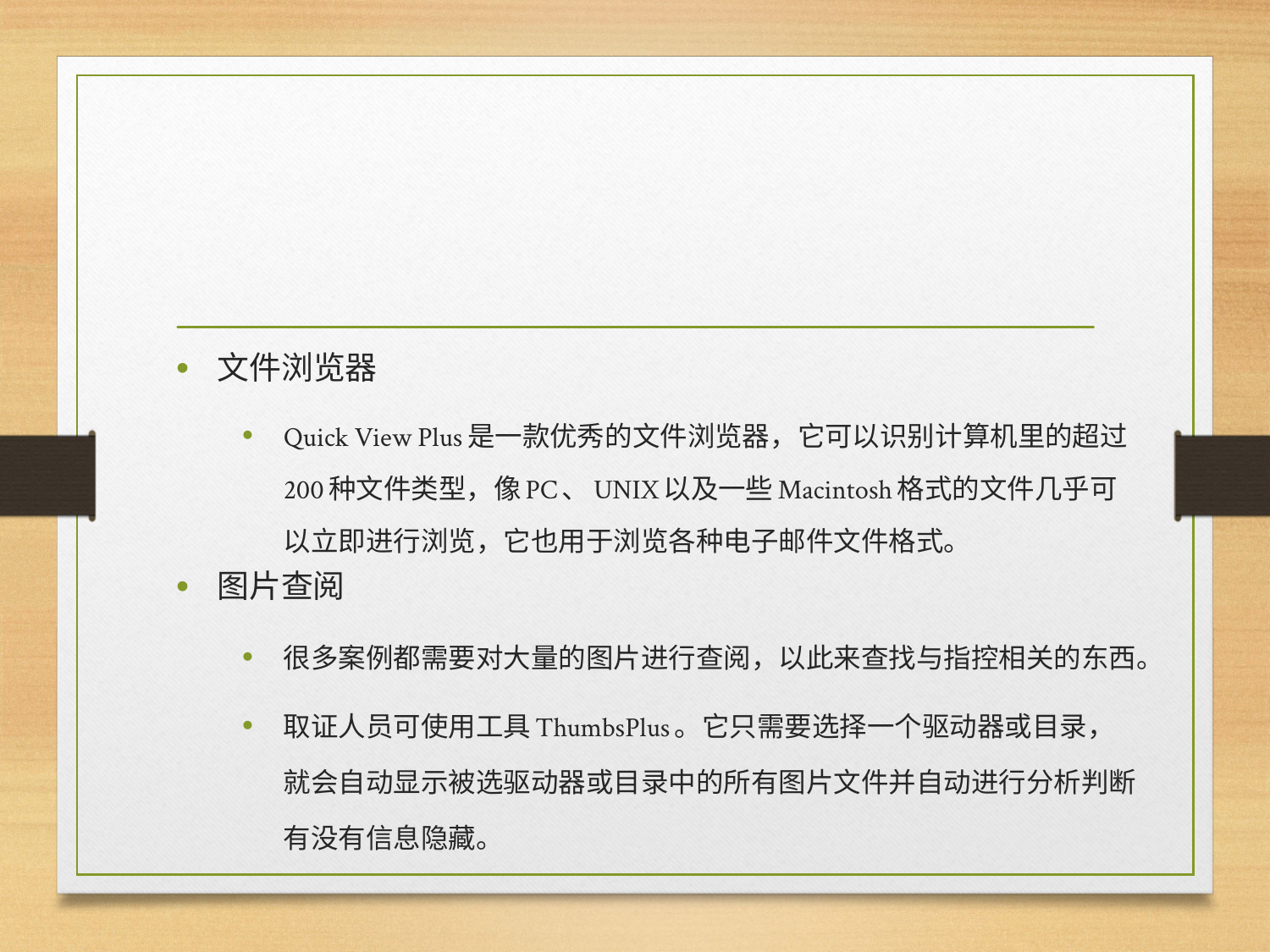

#
文件浏览器
Quick View Plus是一款优秀的文件浏览器，它可以识别计算机里的超过200种文件类型，像PC、UNIX以及一些Macintosh格式的文件几乎可以立即进行浏览，它也用于浏览各种电子邮件文件格式。
图片查阅
很多案例都需要对大量的图片进行查阅，以此来查找与指控相关的东西。
取证人员可使用工具ThumbsPlus。它只需要选择一个驱动器或目录，就会自动显示被选驱动器或目录中的所有图片文件并自动进行分析判断有没有信息隐藏。